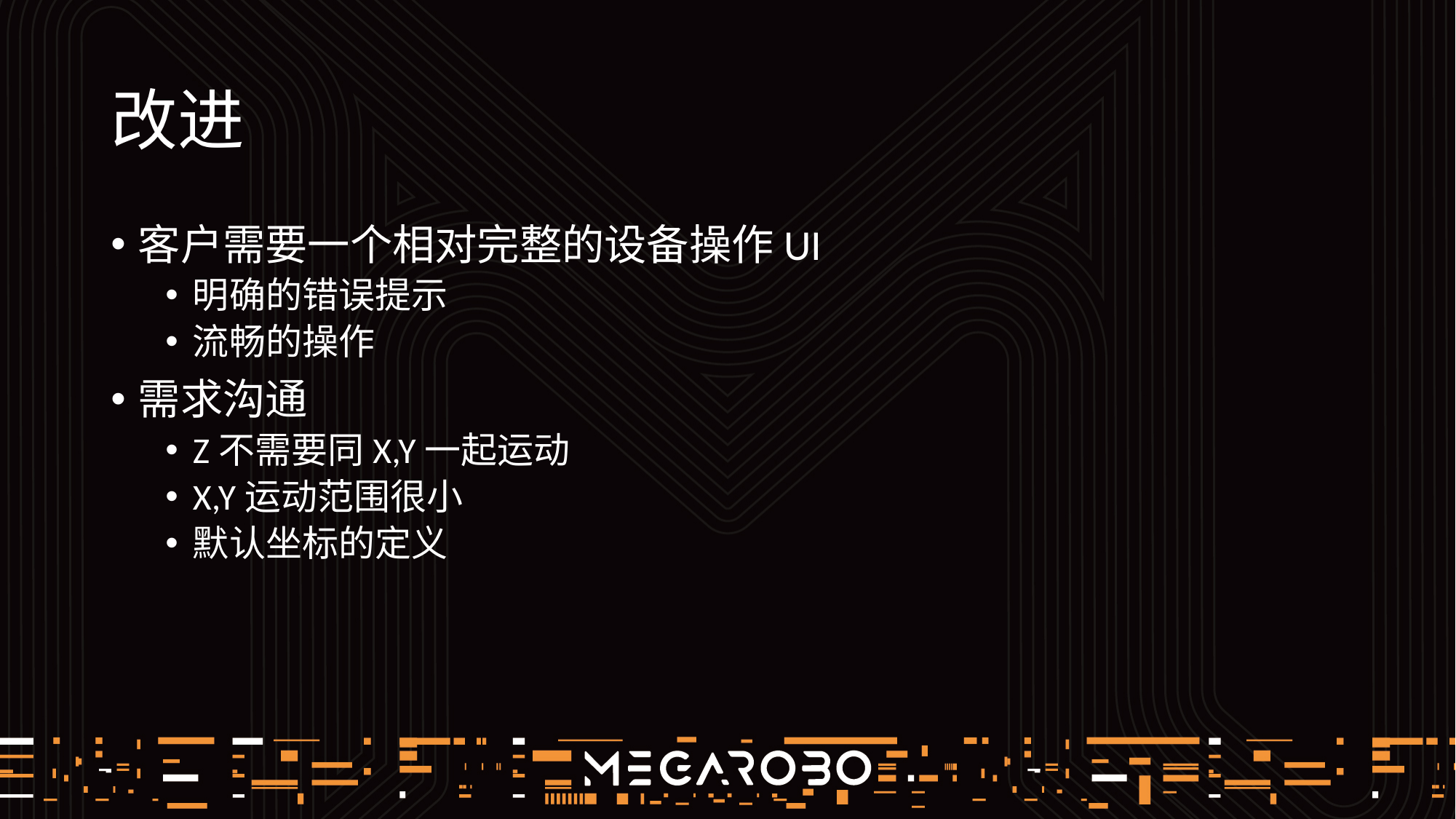

# 改进
客户需要一个相对完整的设备操作UI
明确的错误提示
流畅的操作
需求沟通
Z不需要同X,Y一起运动
X,Y运动范围很小
默认坐标的定义